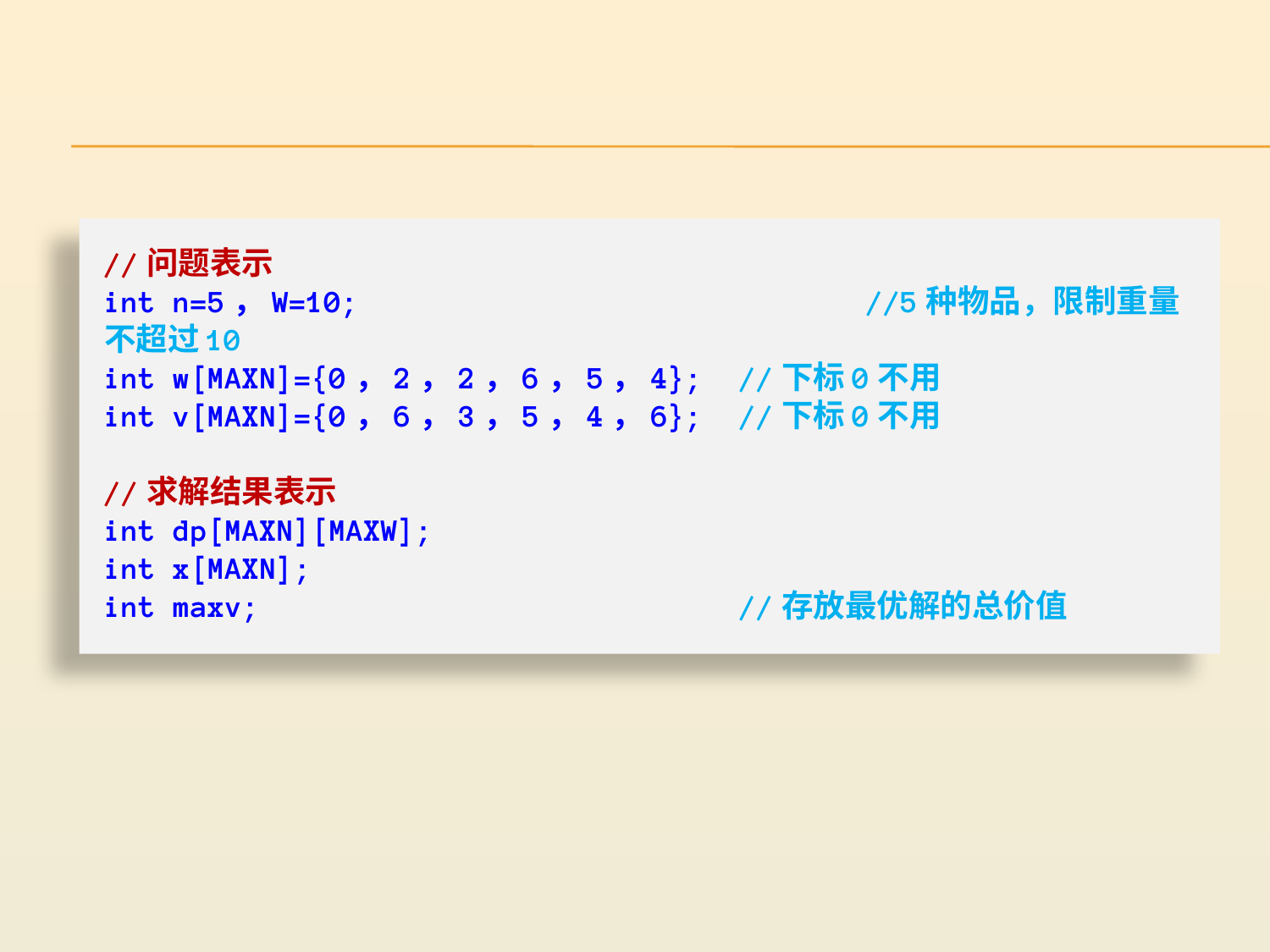

//问题表示
int n=5，W=10;				//5种物品，限制重量不超过10
int w[MAXN]={0，2，2，6，5，4};	//下标0不用
int v[MAXN]={0，6，3，5，4，6};	//下标0不用
//求解结果表示
int dp[MAXN][MAXW];
int x[MAXN];
int maxv; 				//存放最优解的总价值